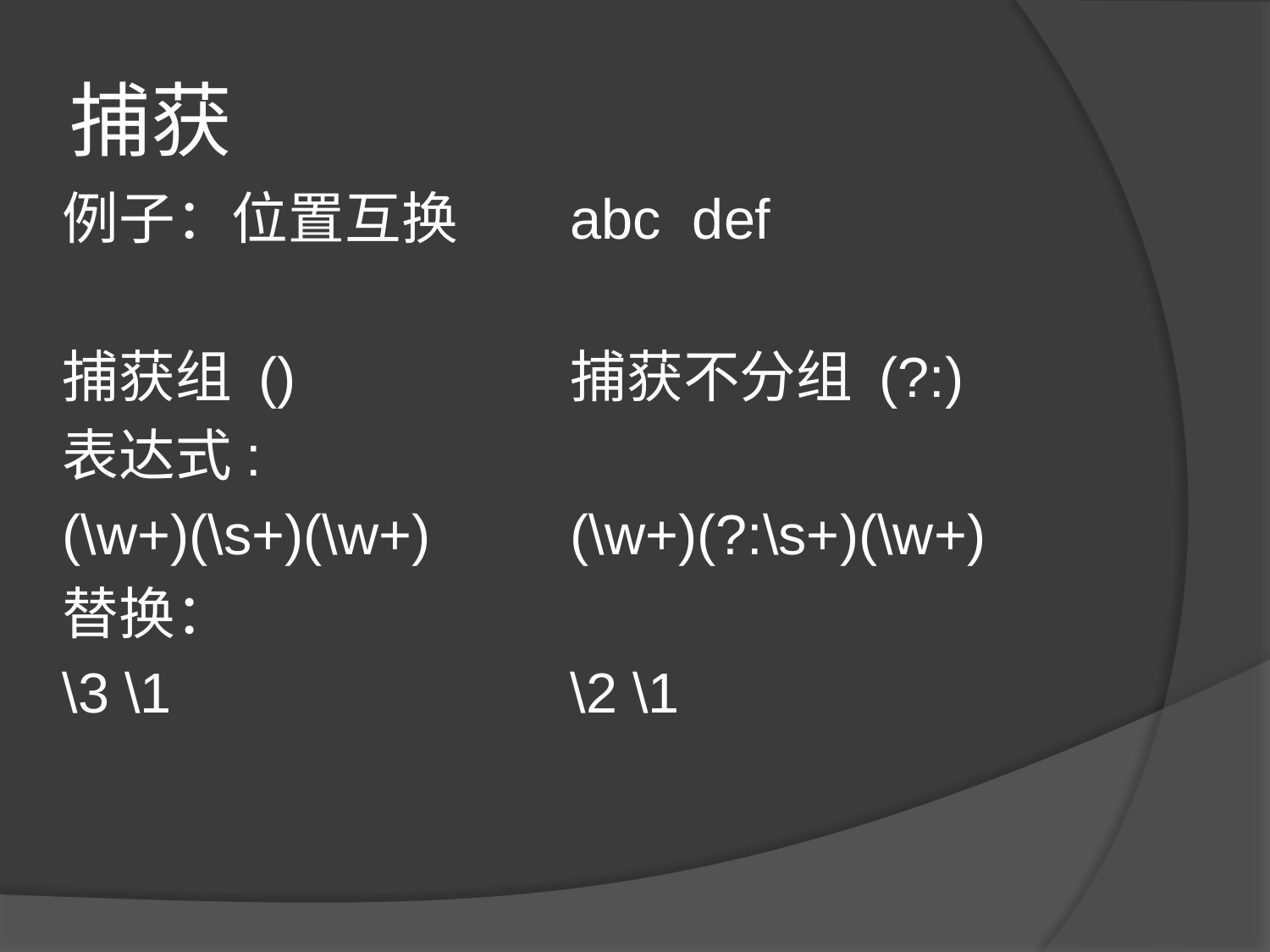

# 捕获
例子：位置互换	abc  def

捕获组 ()			捕获不分组 (?:)
表达式:
(\w+)(\s+)(\w+)		(\w+)(?:\s+)(\w+)
替换：
\3 \1				\2 \1